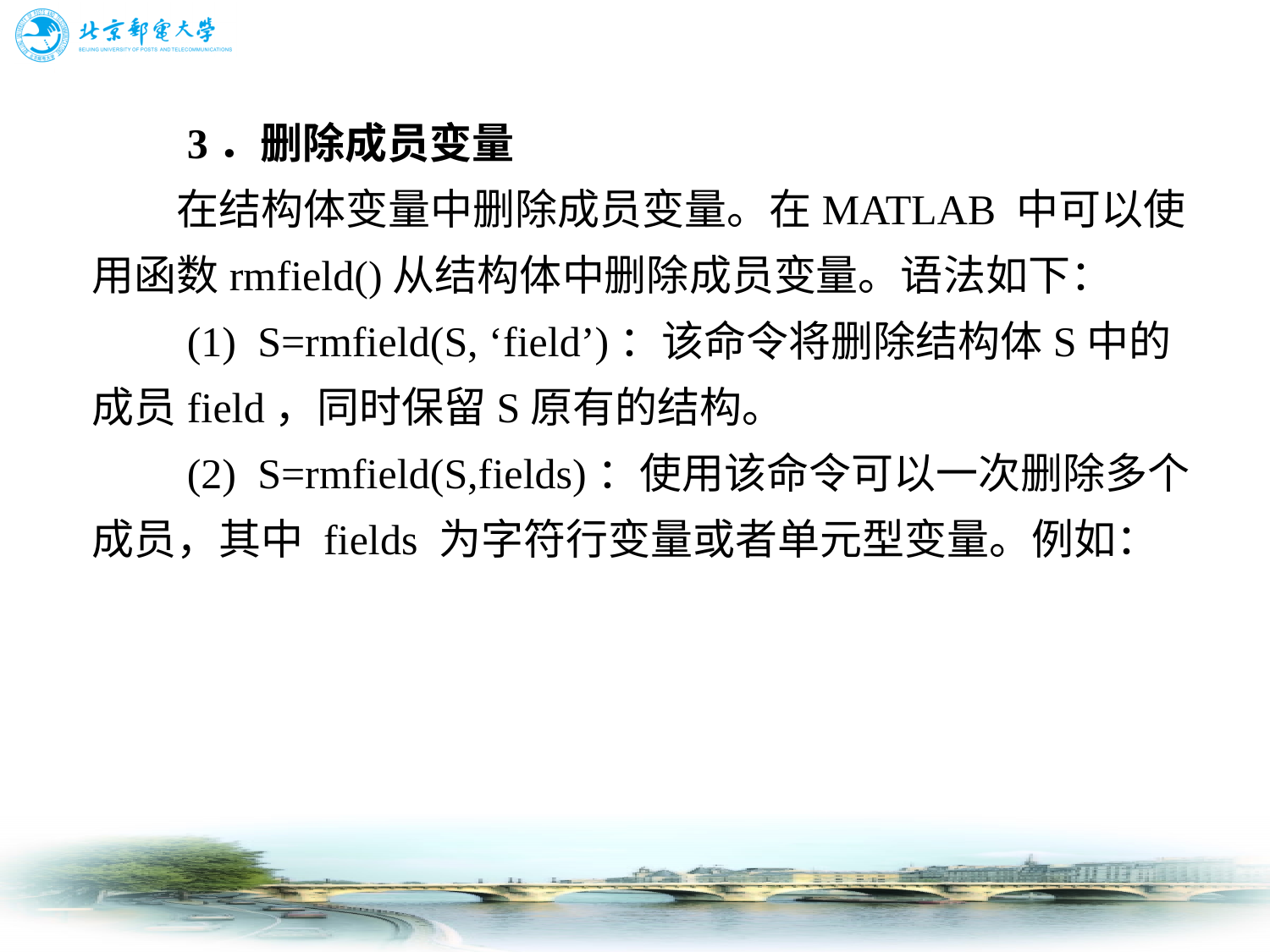

# 3．删除成员变量 　　在结构体变量中删除成员变量。在MATLAB 中可以使用函数rmfield()从结构体中删除成员变量。语法如下： 　　(1)  S=rmfield(S, ‘field’)：该命令将删除结构体S中的成员field，同时保留S原有的结构。 　　(2)  S=rmfield(S,fields)：使用该命令可以一次删除多个成员，其中 fields 为字符行变量或者单元型变量。例如：